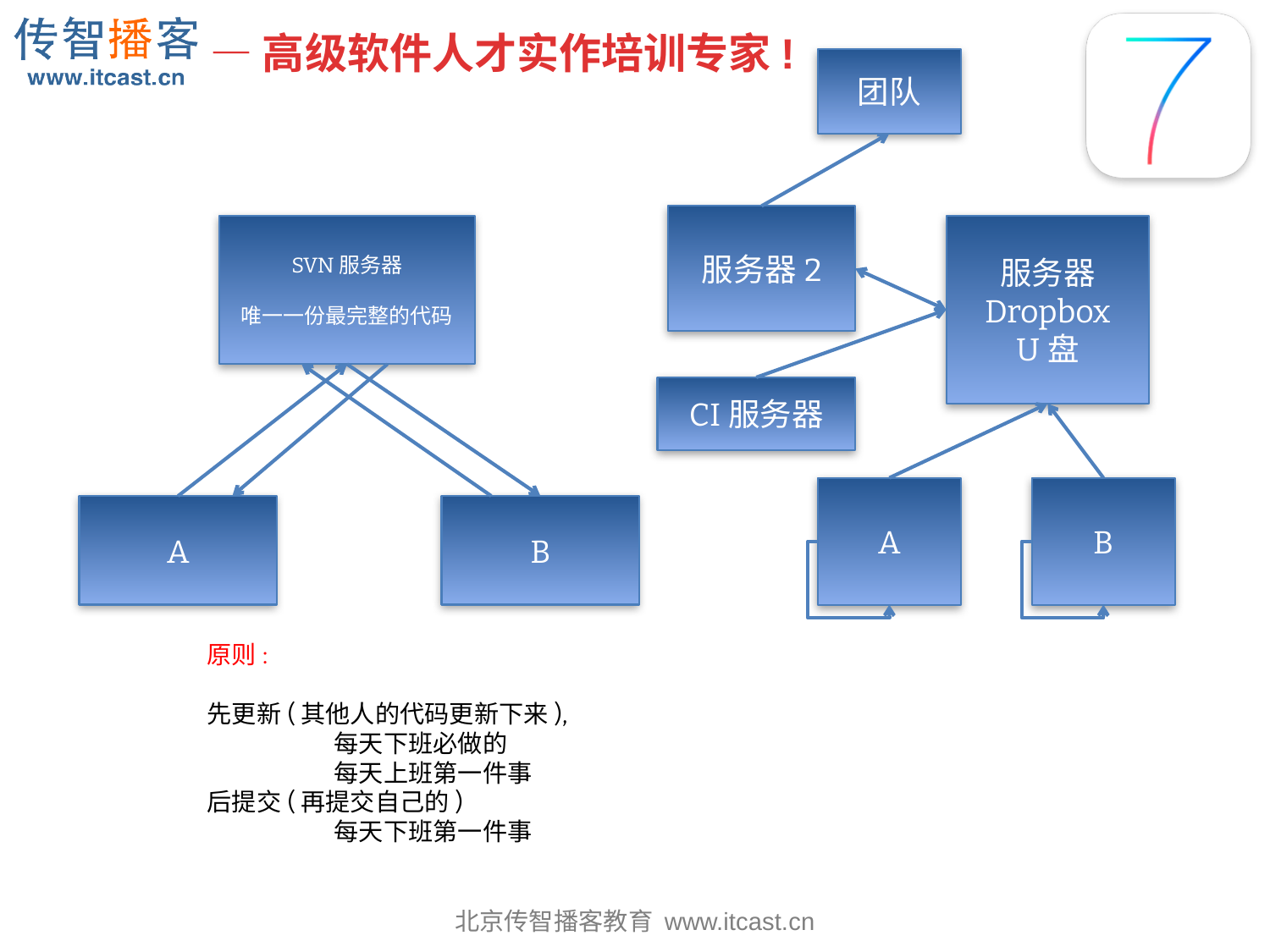

团队
服务器2
SVN服务器

唯一一份最完整的代码
服务器
Dropbox
U盘
CI服务器
A
B
A
B
原则:

先更新(其他人的代码更新下来),
	每天下班必做的
	每天上班第一件事
后提交(再提交自己的)
	每天下班第一件事